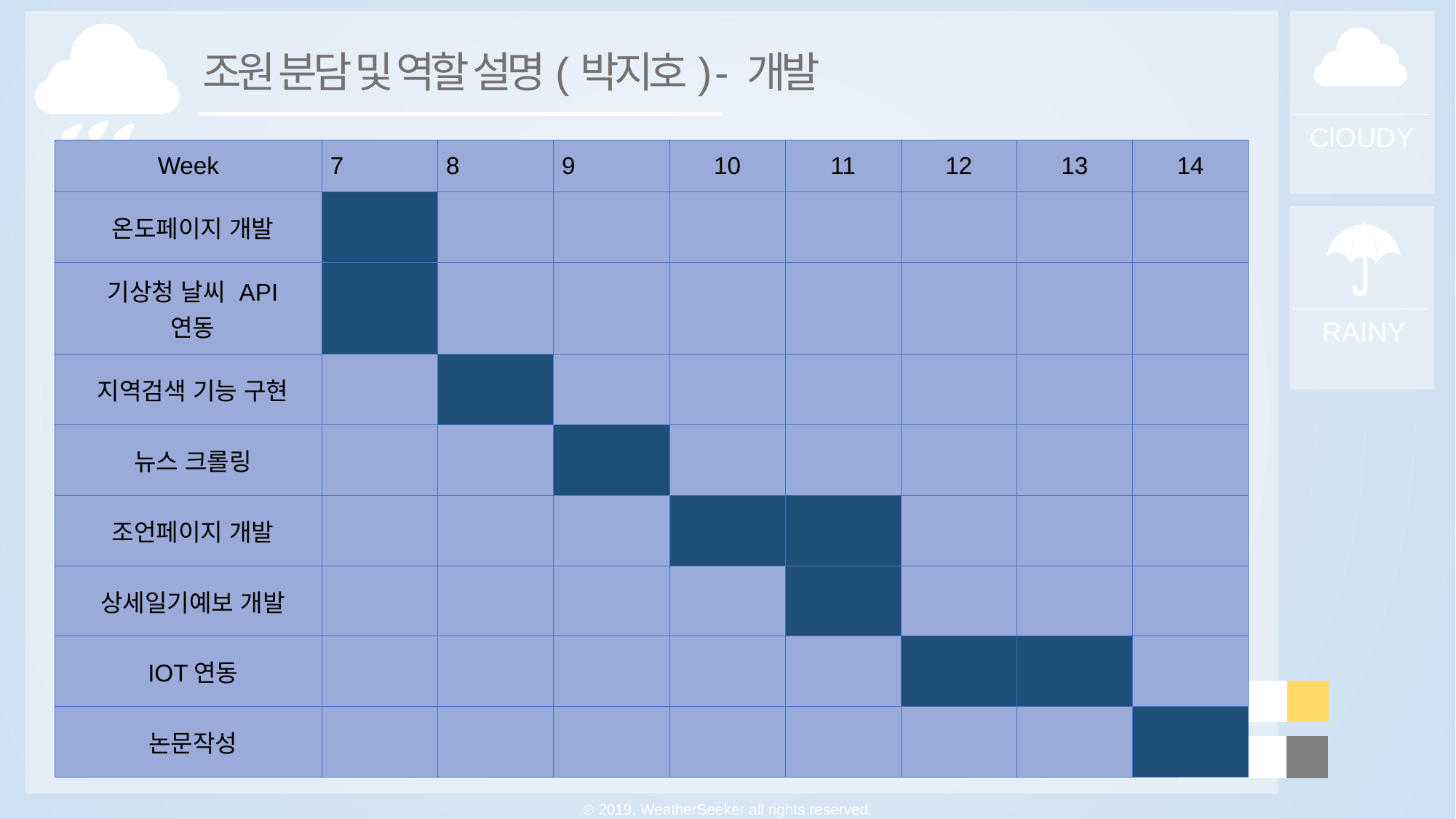

조원 분담 및 역할 설명(박지호) - 개발
ClOUDY

| Week | 7 | 8 | 9 | 10 | 11 | 12 | 13 | 14 |
| --- | --- | --- | --- | --- | --- | --- | --- | --- |
| 온도페이지 개발 |  |  |  |  |  |  |  |  |
| 기상청 날씨 API 연동 |  |  |  |  |  |  |  |  |
| 지역검색 기능 구현 |  |  |  |  |  |  |  |  |
| 뉴스 크롤링 |  |  |  |  |  |  |  |  |
| 조언페이지 개발 |  |  |  |  |  |  |  |  |
| 상세일기예보 개발 |  |  |  |  |  |  |  |  |
| IOT연동 |  |  |  |  |  |  |  |  |
| 논문작성 |  |  |  |  |  |  |  |  |

RAINY